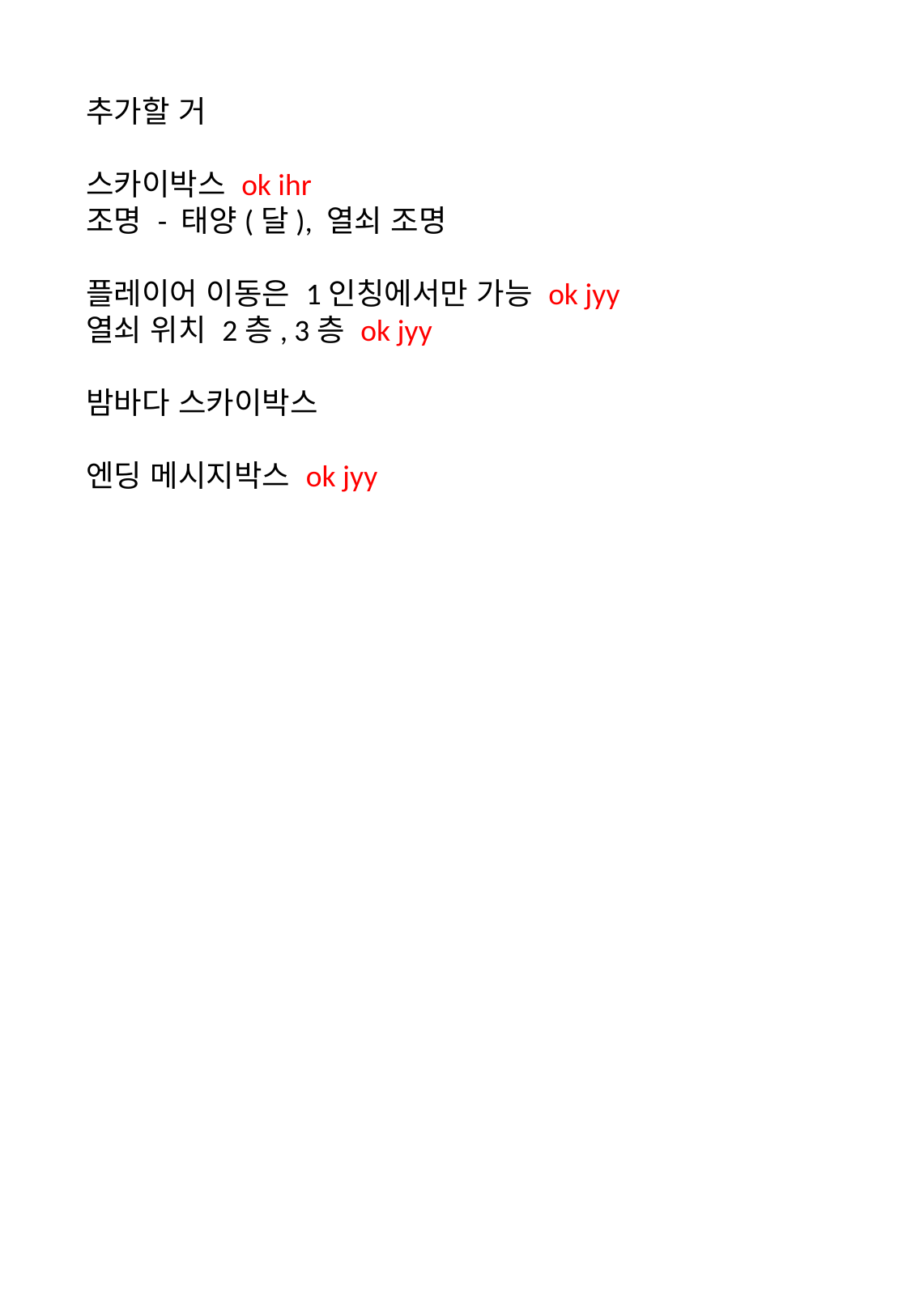

추가할 거

스카이박스 ok ihr
조명 - 태양(달), 열쇠 조명

플레이어 이동은 1인칭에서만 가능 ok jyy
열쇠 위치 2층, 3층 ok jyy

밤바다 스카이박스

엔딩 메시지박스 ok jyy